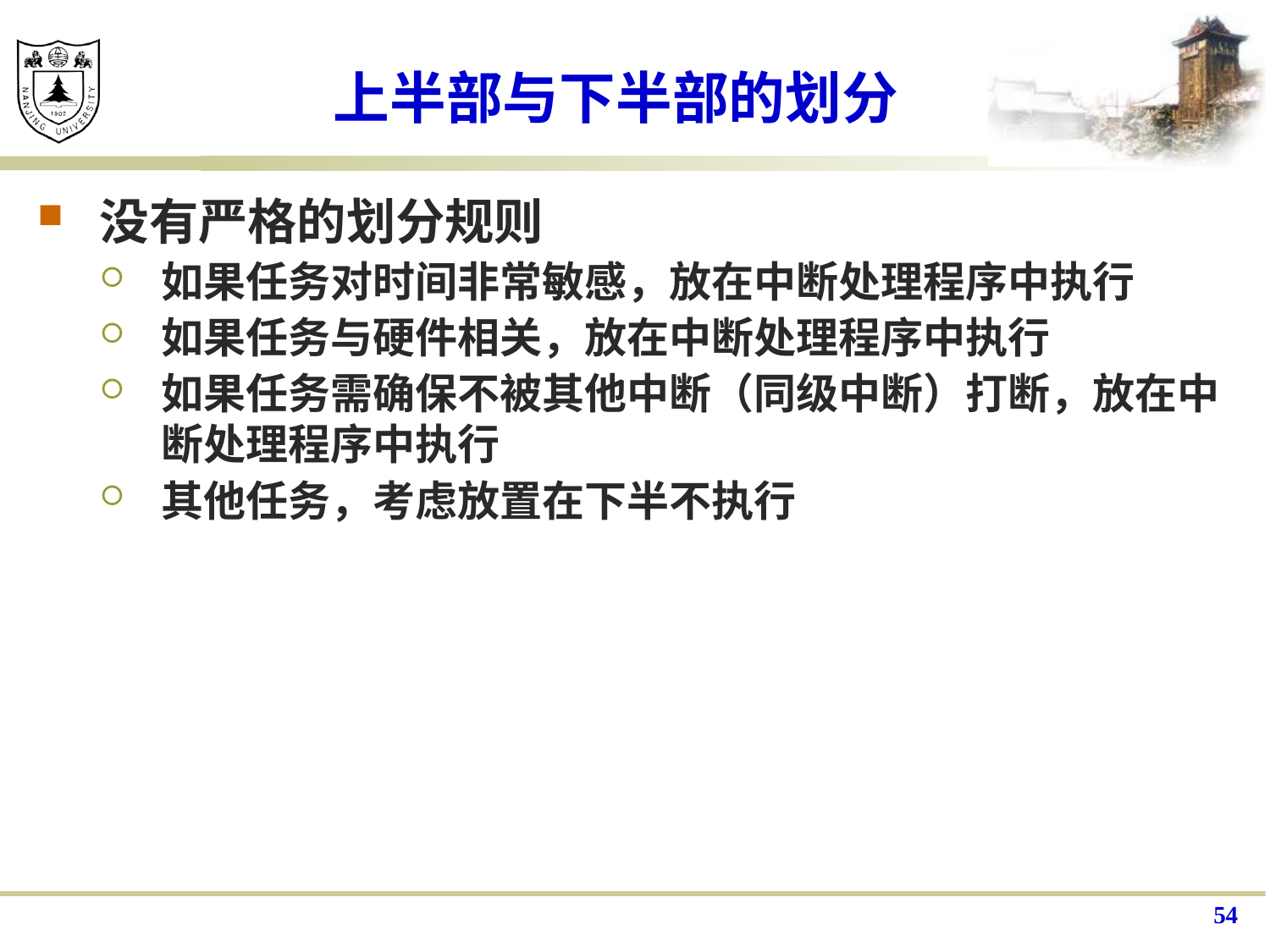

# 上半部与下半部的划分
没有严格的划分规则
如果任务对时间非常敏感，放在中断处理程序中执行
如果任务与硬件相关，放在中断处理程序中执行
如果任务需确保不被其他中断（同级中断）打断，放在中断处理程序中执行
其他任务，考虑放置在下半不执行

54